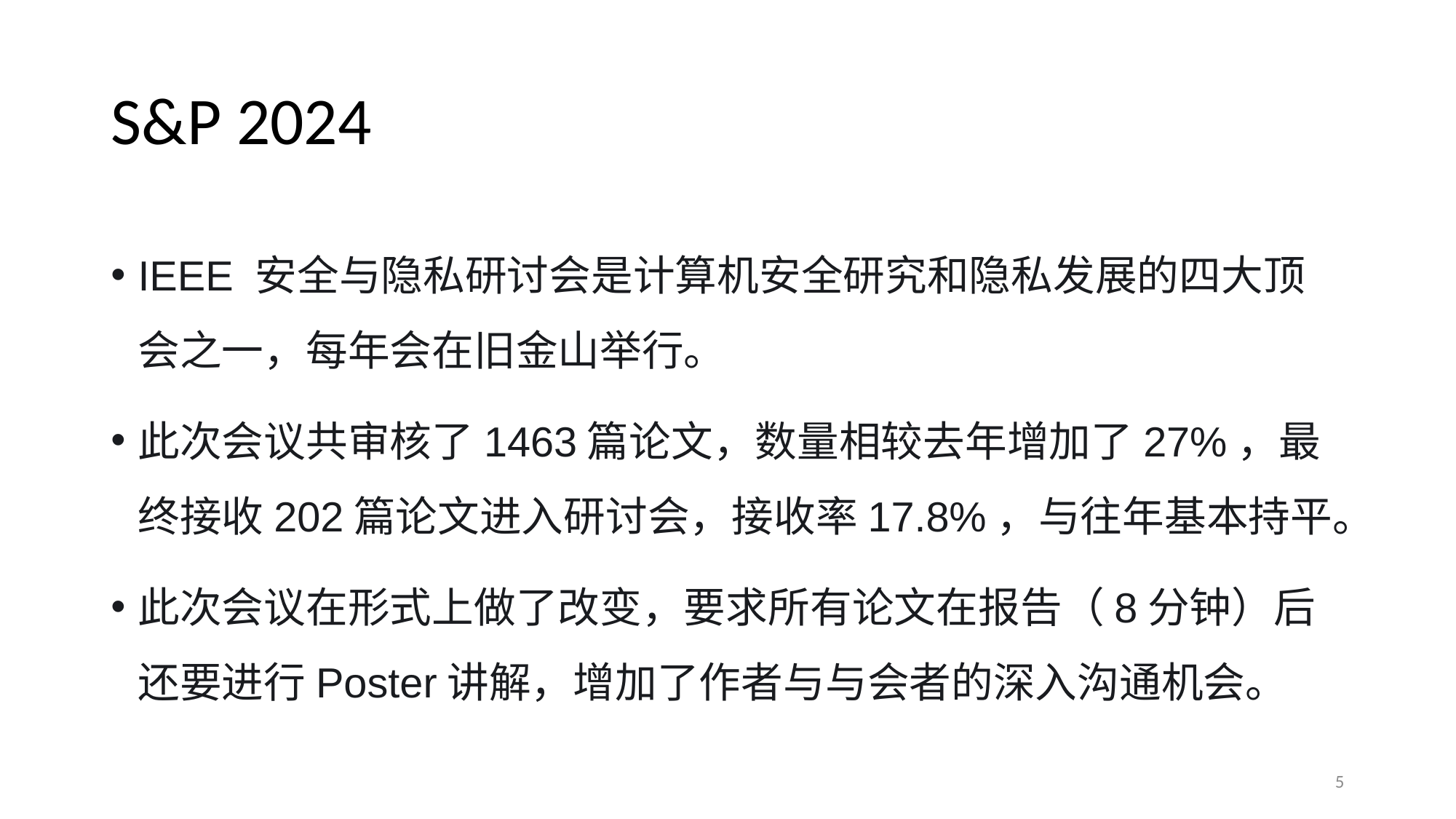

# S&P 2024
IEEE 安全与隐私研讨会是计算机安全研究和隐私发展的四大顶会之一，每年会在旧金山举行。
此次会议共审核了1463篇论文，数量相较去年增加了27%，最终接收202篇论文进入研讨会，接收率17.8%，与往年基本持平。
此次会议在形式上做了改变，要求所有论文在报告（8分钟）后还要进行Poster讲解，增加了作者与与会者的深入沟通机会。
5